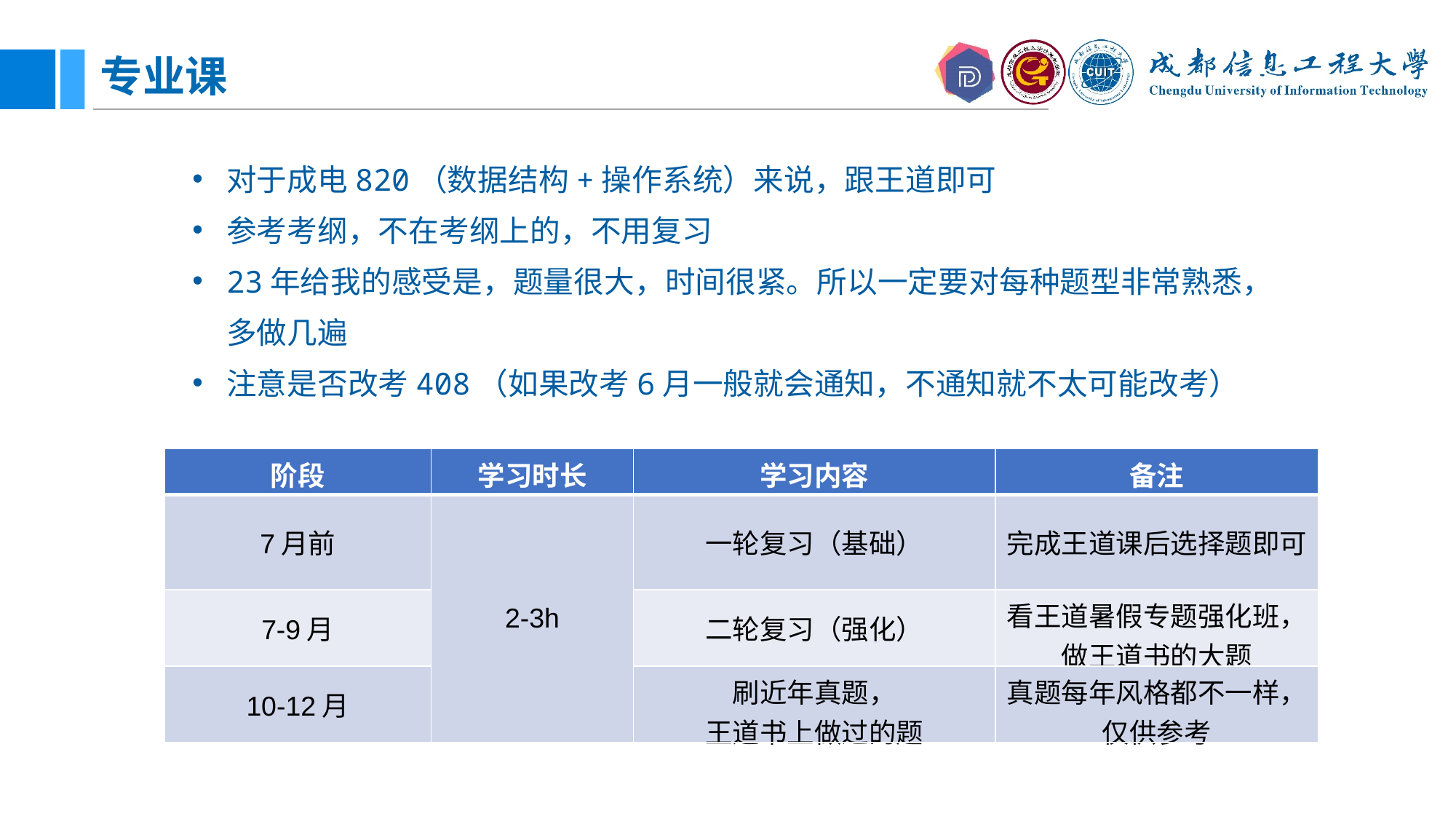

# 专业课
对于成电820（数据结构+操作系统）来说，跟王道即可
参考考纲，不在考纲上的，不用复习
23年给我的感受是，题量很大，时间很紧。所以一定要对每种题型非常熟悉，多做几遍
注意是否改考408（如果改考6月一般就会通知，不通知就不太可能改考）
| 阶段 | 学习时长 | 学习内容 | 备注 |
| --- | --- | --- | --- |
| 7月前 | 2-3h | 一轮复习（基础） | 完成王道课后选择题即可 |
| 7-9月 |  | 二轮复习（强化） | 看王道暑假专题强化班， 做王道书的大题 |
| 10-12月 |  | 刷近年真题， 王道书上做过的题 | 真题每年风格都不一样，仅供参考 |